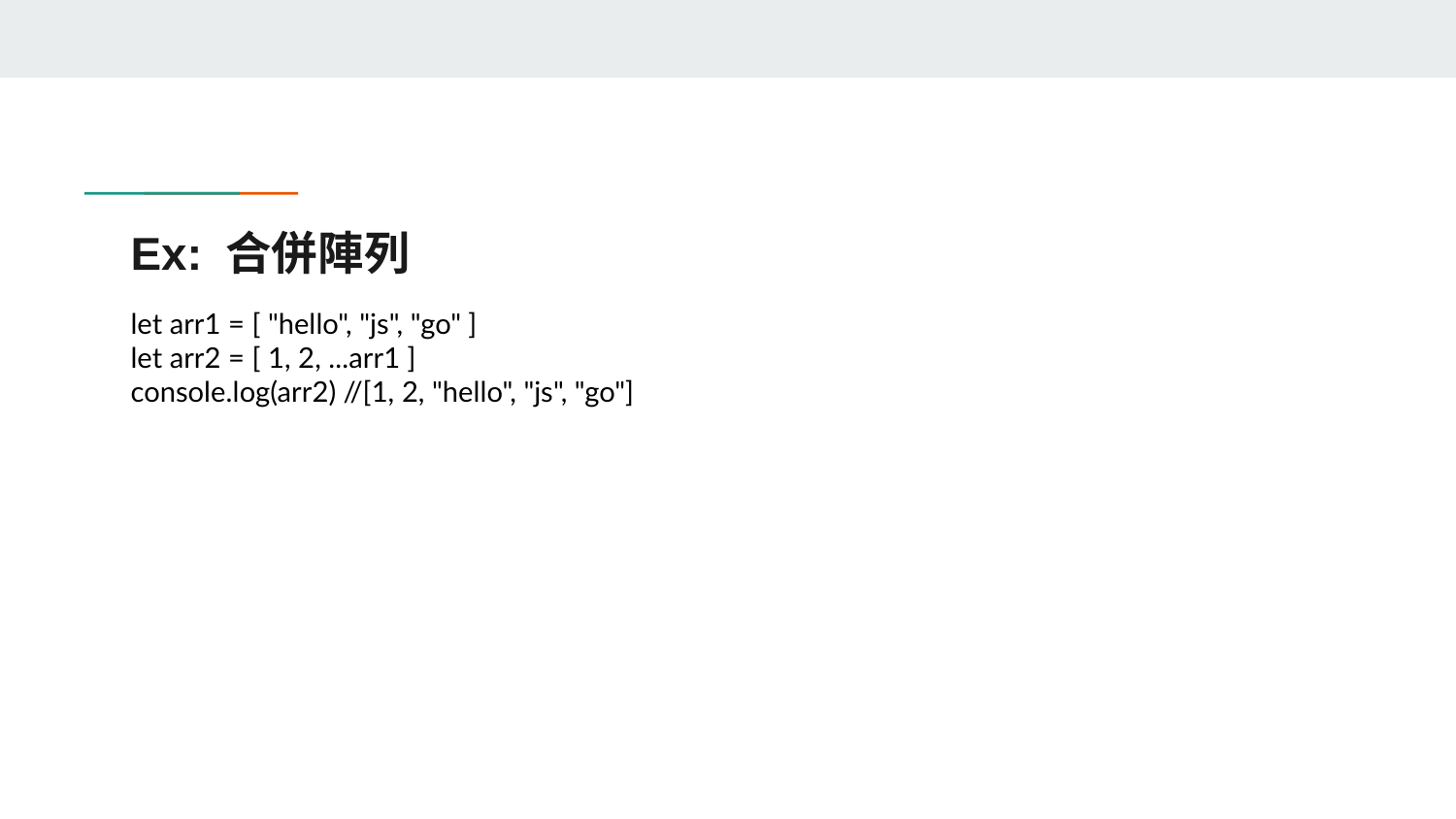

# Ex: 合併陣列
let arr1 = [ "hello", "js", "go" ]
let arr2 = [ 1, 2, ...arr1 ]
console.log(arr2) //[1, 2, "hello", "js", "go"]